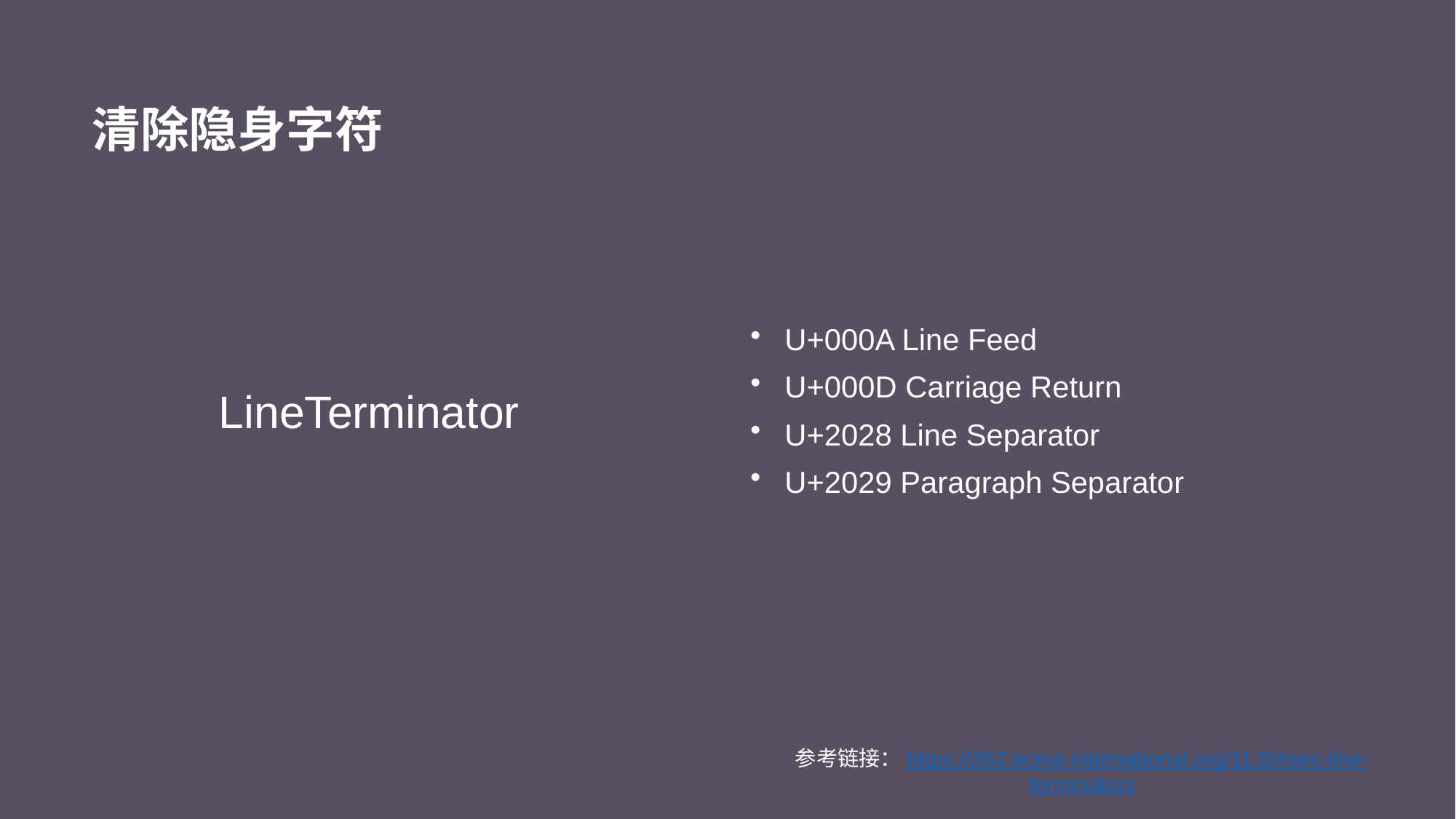

# 清除隐身字符
U+000A Line Feed
U+000D Carriage Return
U+2028 Line Separator
U+2029 Paragraph Separator

LineTerminator
参考链接：https://262.ecma-international.org/11.0/#sec-line-terminators